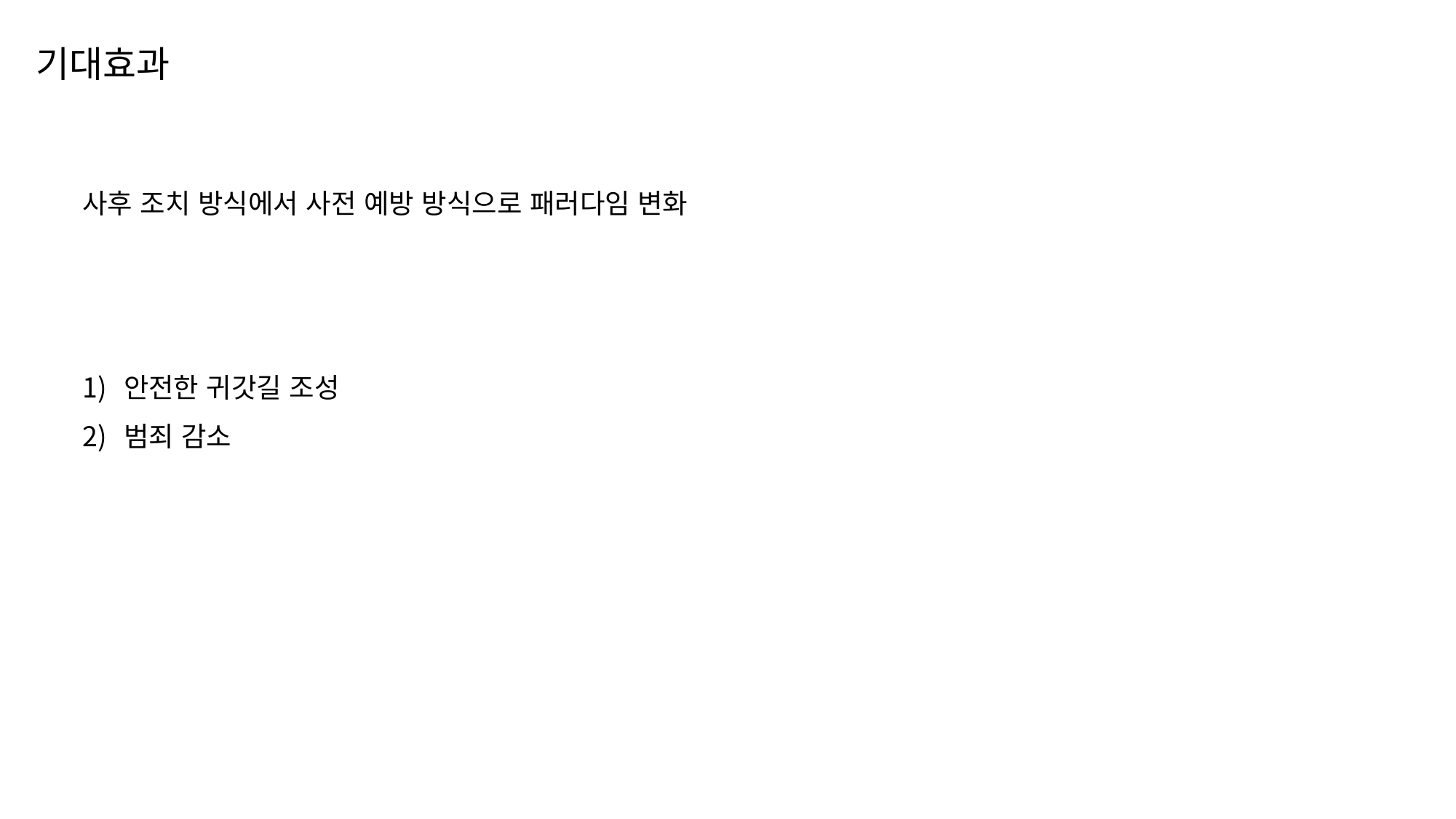

기대효과
사후 조치 방식에서 사전 예방 방식으로 패러다임 변화

안전한 귀갓길 조성
범죄 감소